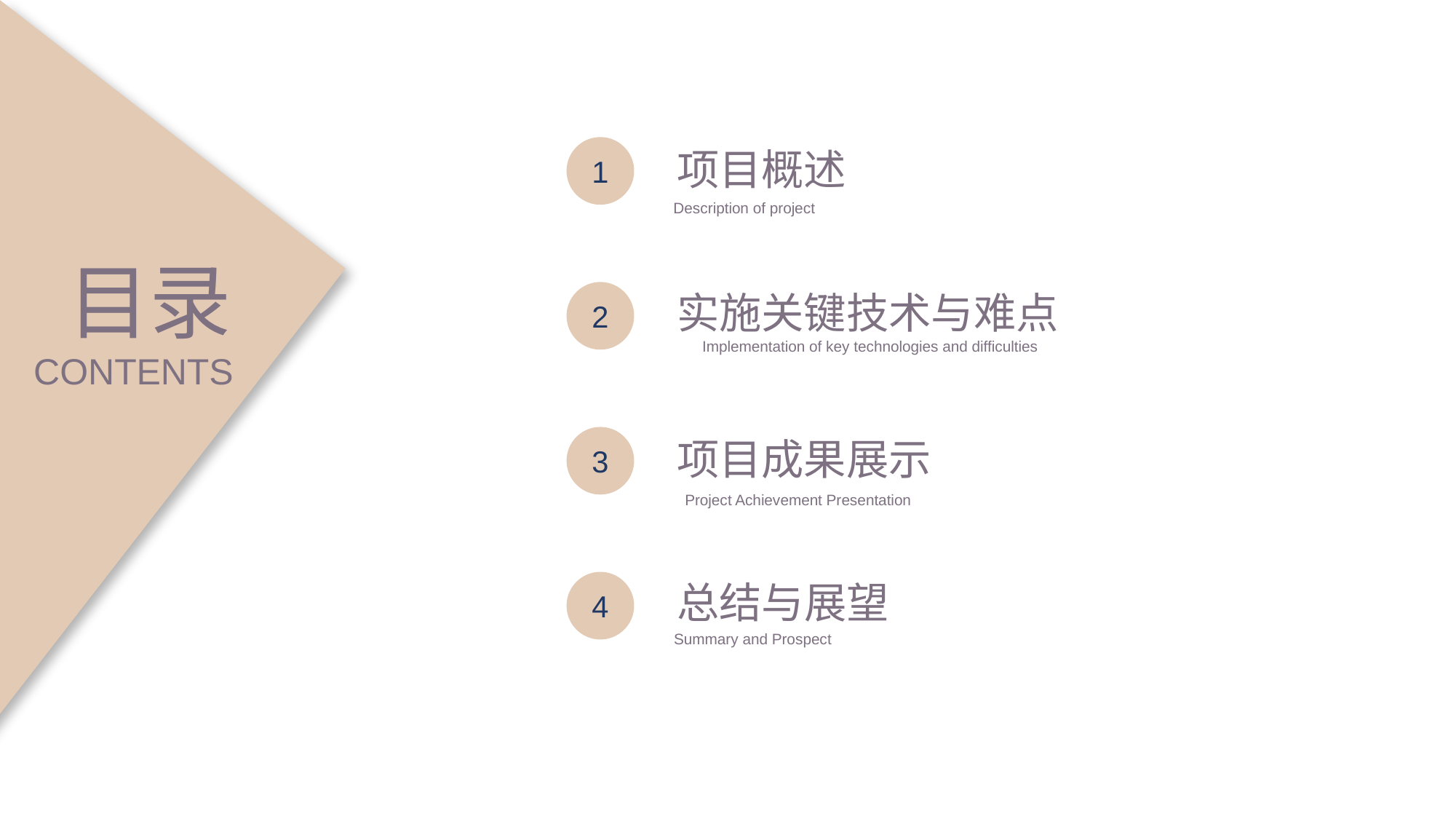

1
项目概述

Description of project
目录
实施关键技术与难点
2
Implementation of key technologies and difficulties
CONTENTS
3
项目成果展示
Project Achievement Presentation
总结与展望
4
Summary and Prospect